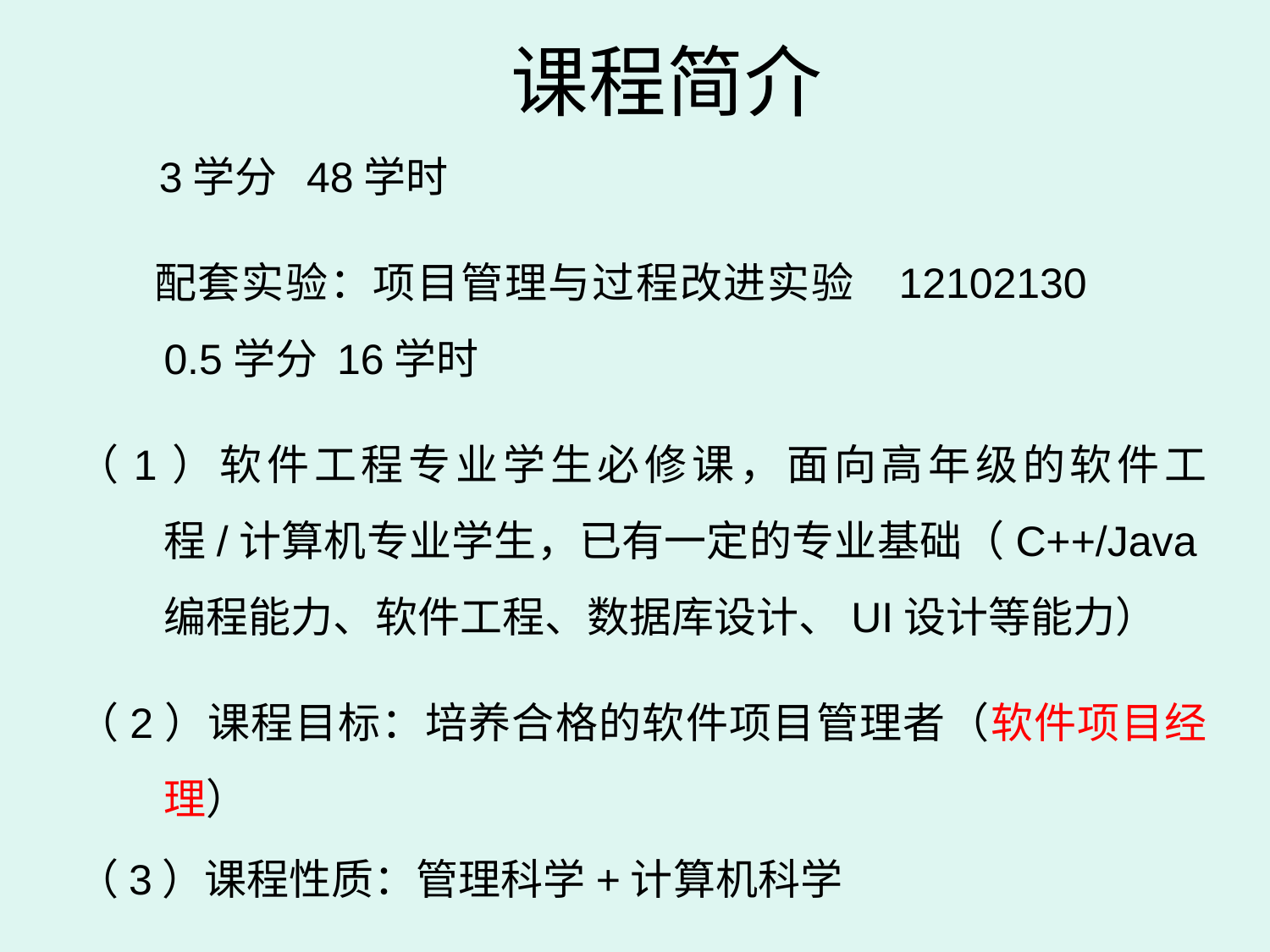

# 课程简介
       3学分  48学时
      配套实验：项目管理与过程改进实验   12102130          0.5学分 16学时
（1）软件工程专业学生必修课，面向高年级的软件工程/计算机专业学生，已有一定的专业基础（C++/Java编程能力、软件工程、数据库设计、UI设计等能力）
（2）课程目标：培养合格的软件项目管理者（软件项目经理）
（3）课程性质：管理科学+计算机科学

2